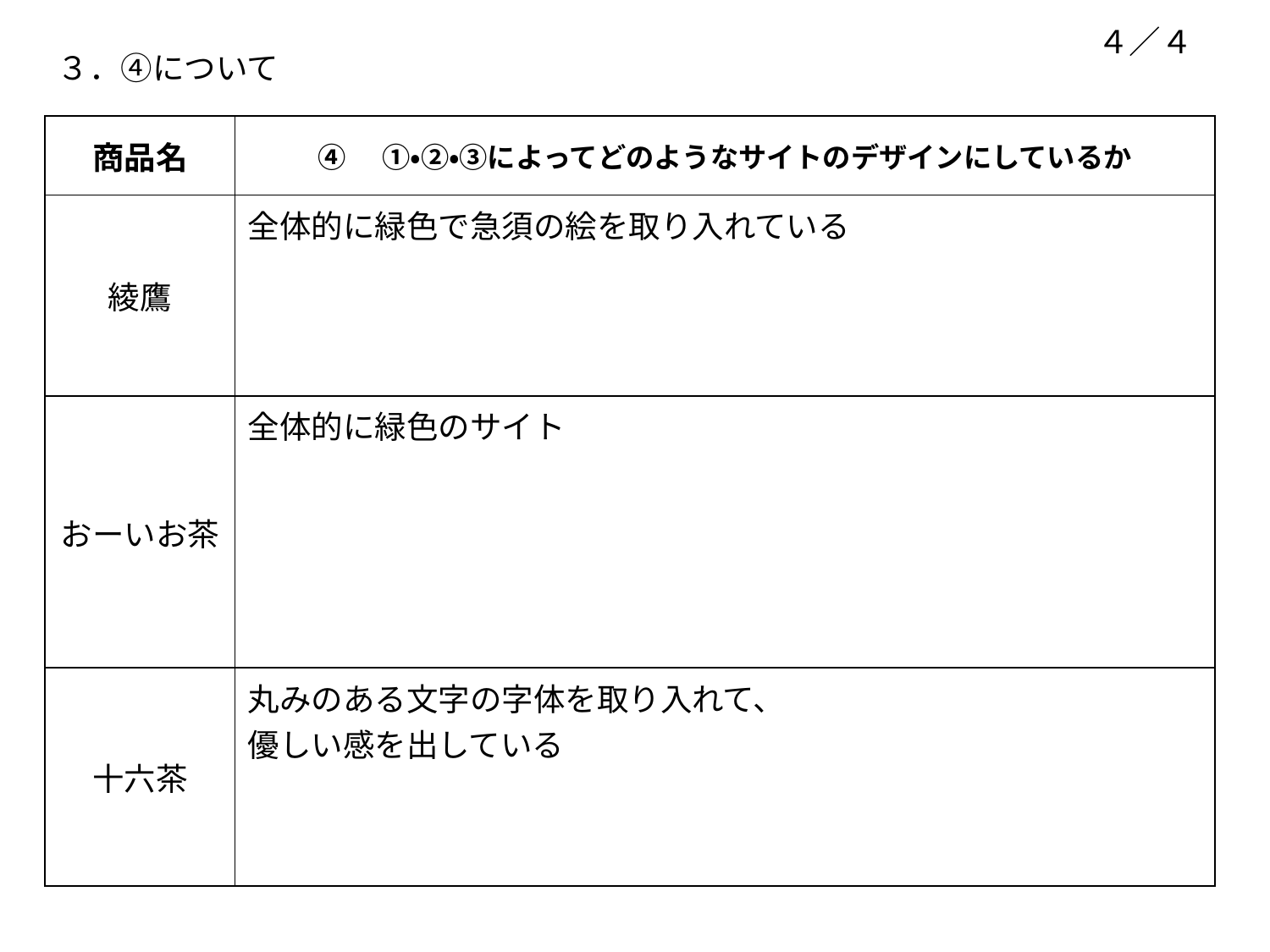

４／４
３．④について
| 商品名 | ④　①・②・③によってどのようなサイトのデザインにしているか |
| --- | --- |
| 綾鷹 | 全体的に緑色で急須の絵を取り入れている |
| おーいお茶 | 全体的に緑色のサイト |
| 十六茶 | 丸みのある文字の字体を取り入れて、 優しい感を出している |